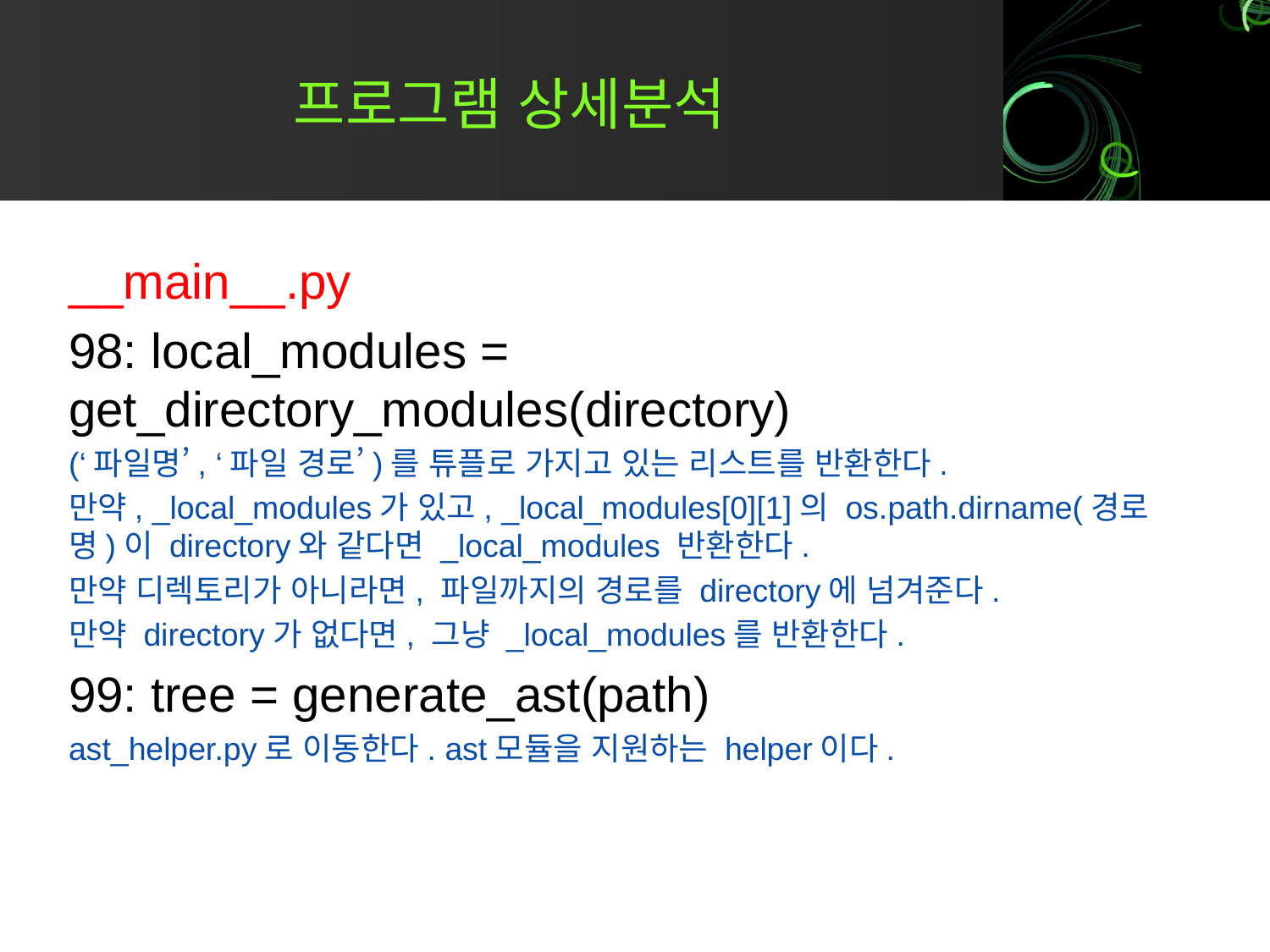

# 프로그램 상세분석

__main__.py
98: local_modules = get_directory_modules(directory)
(‘파일명’, ‘파일 경로’)를 튜플로 가지고 있는 리스트를 반환한다.
만약, _local_modules가 있고, _local_modules[0][1]의 os.path.dirname(경로명)이 directory와 같다면 _local_modules 반환한다.
만약 디렉토리가 아니라면, 파일까지의 경로를 directory에 넘겨준다.
만약 directory가 없다면, 그냥 _local_modules를 반환한다.
99: tree = generate_ast(path)
ast_helper.py로 이동한다. ast모듈을 지원하는 helper이다.